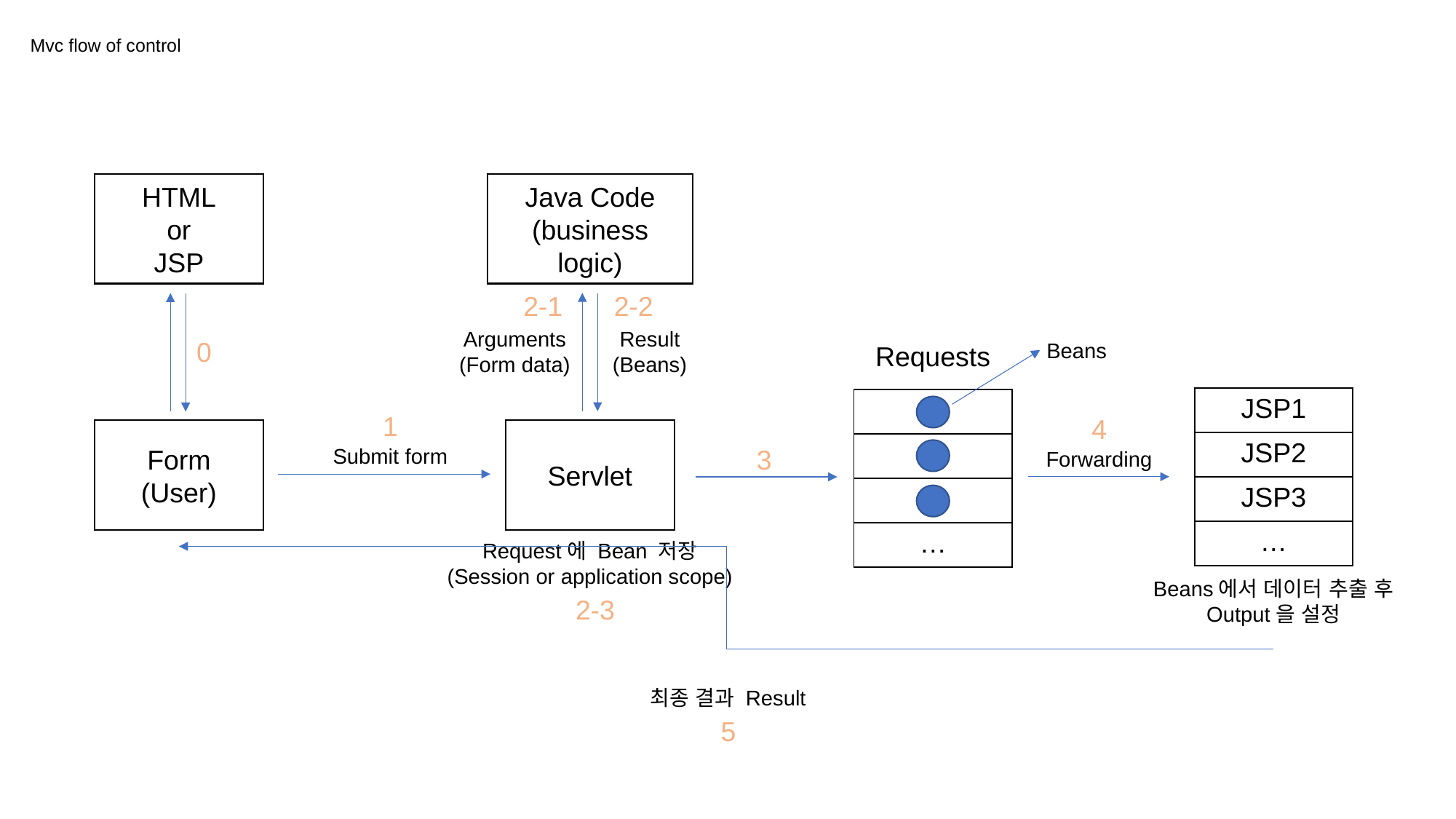

Mvc flow of control
Java Code
(business logic)
HTML
or
JSP
2-1
2-2
Arguments
(Form data)
Result
(Beans)
0
Beans
Requests
| JSP1 |
| --- |
| JSP2 |
| JSP3 |
| … |
|  |
| --- |
|  |
|  |
| … |

1
4
Form
(User)
Servlet
Submit form
3

Forwarding

Request에 Bean 저장
(Session or application scope)
Beans에서 데이터 추출 후
Output을 설정
2-3
최종 결과 Result
5